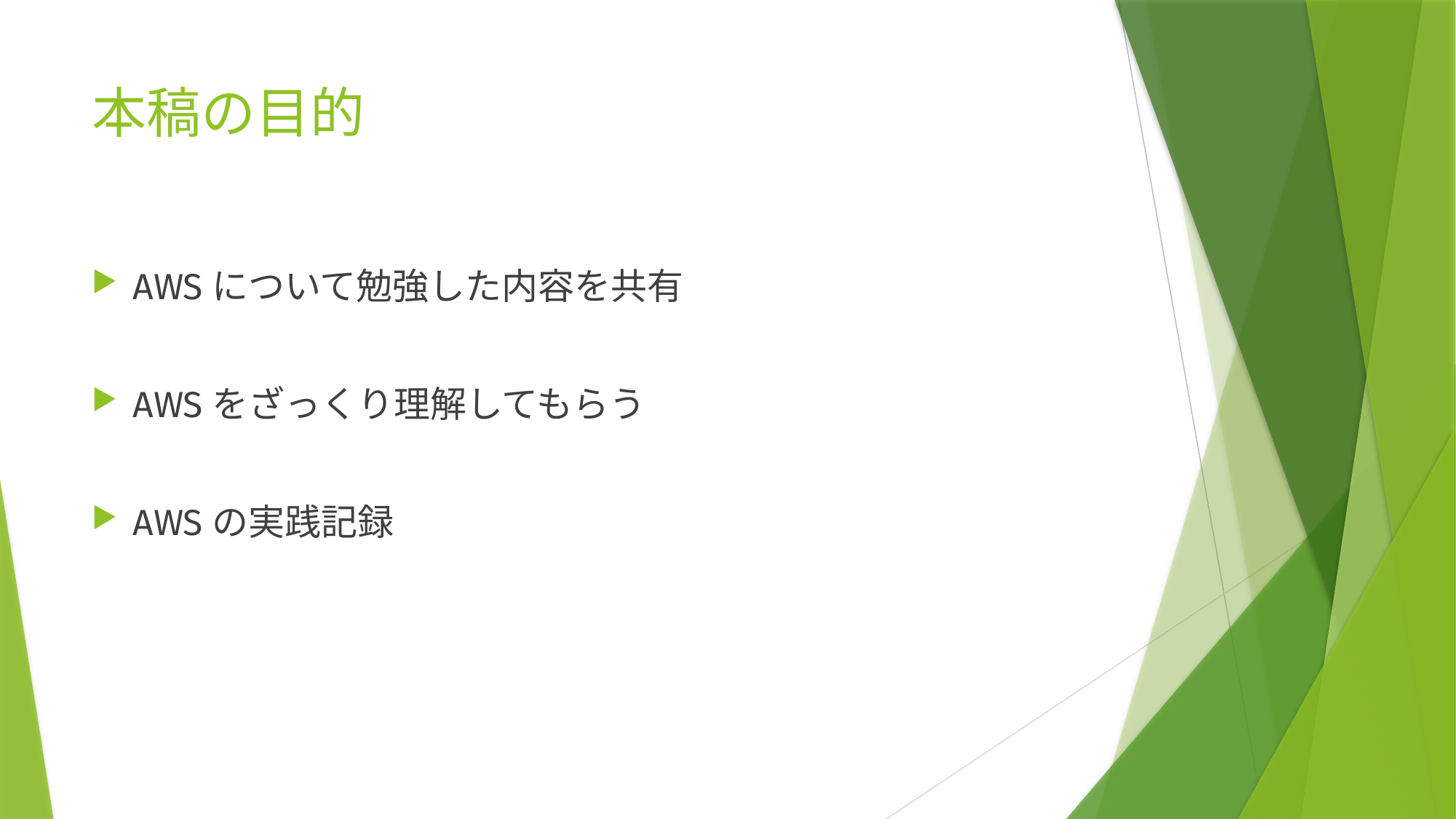

# 本稿の目的
AWSについて勉強した内容を共有

AWSをざっくり理解してもらう

AWSの実践記録